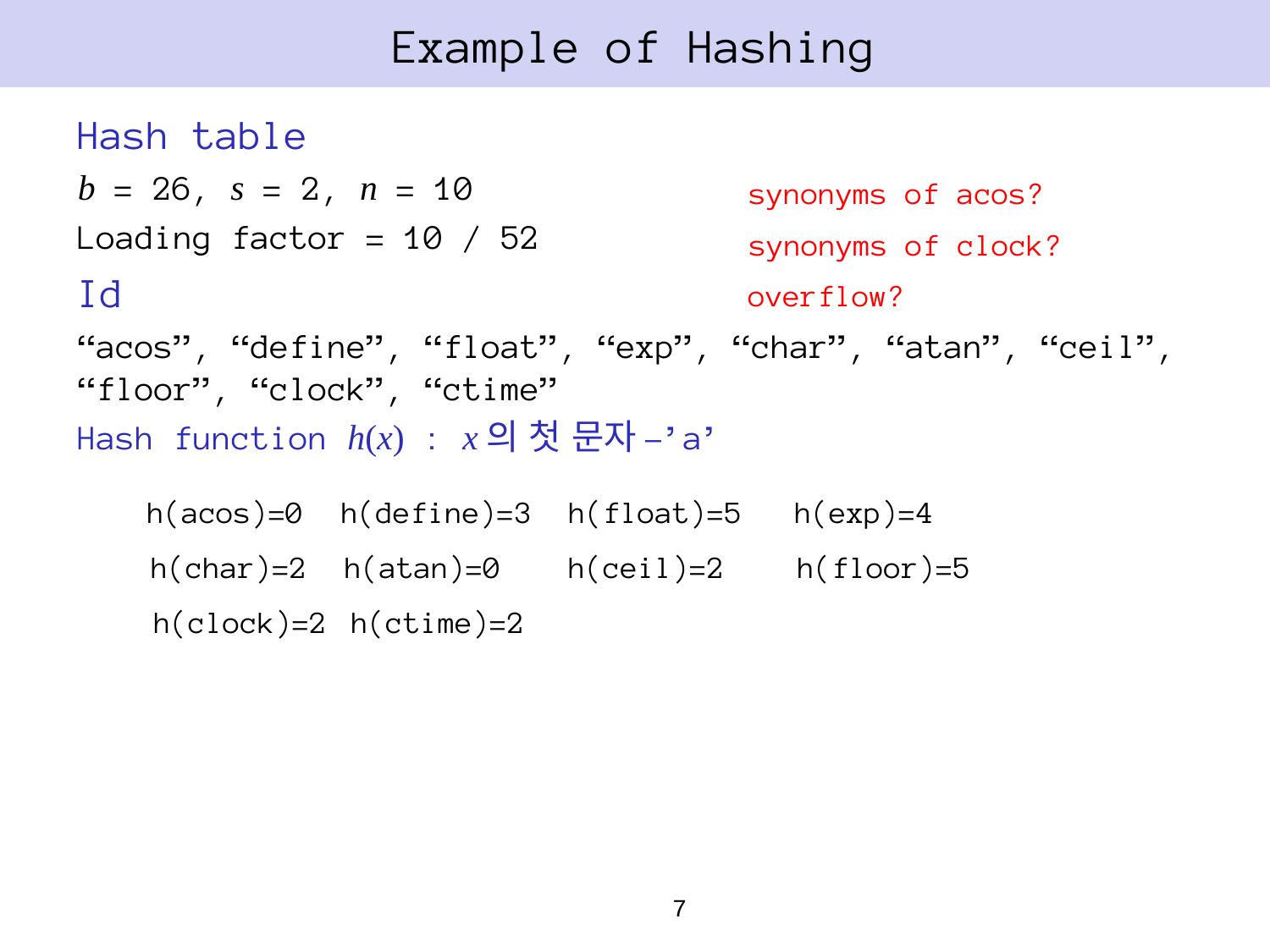

# Example of Hashing
Hash table
b = 26, s = 2, n = 10
Loading factor = 10 / 52
Id
“acos”, “define”, “float”, “exp”, “char”, “atan”, “ceil”, “floor”, “clock”, “ctime”
Hash function h(x) : x의 첫 문자-’a’
synonyms of acos?
synonyms of clock?
overflow?
h(acos)=0
h(define)=3
h(float)=5
h(exp)=4
h(char)=2
h(atan)=0
h(ceil)=2
h(floor)=5
h(clock)=2
h(ctime)=2
7